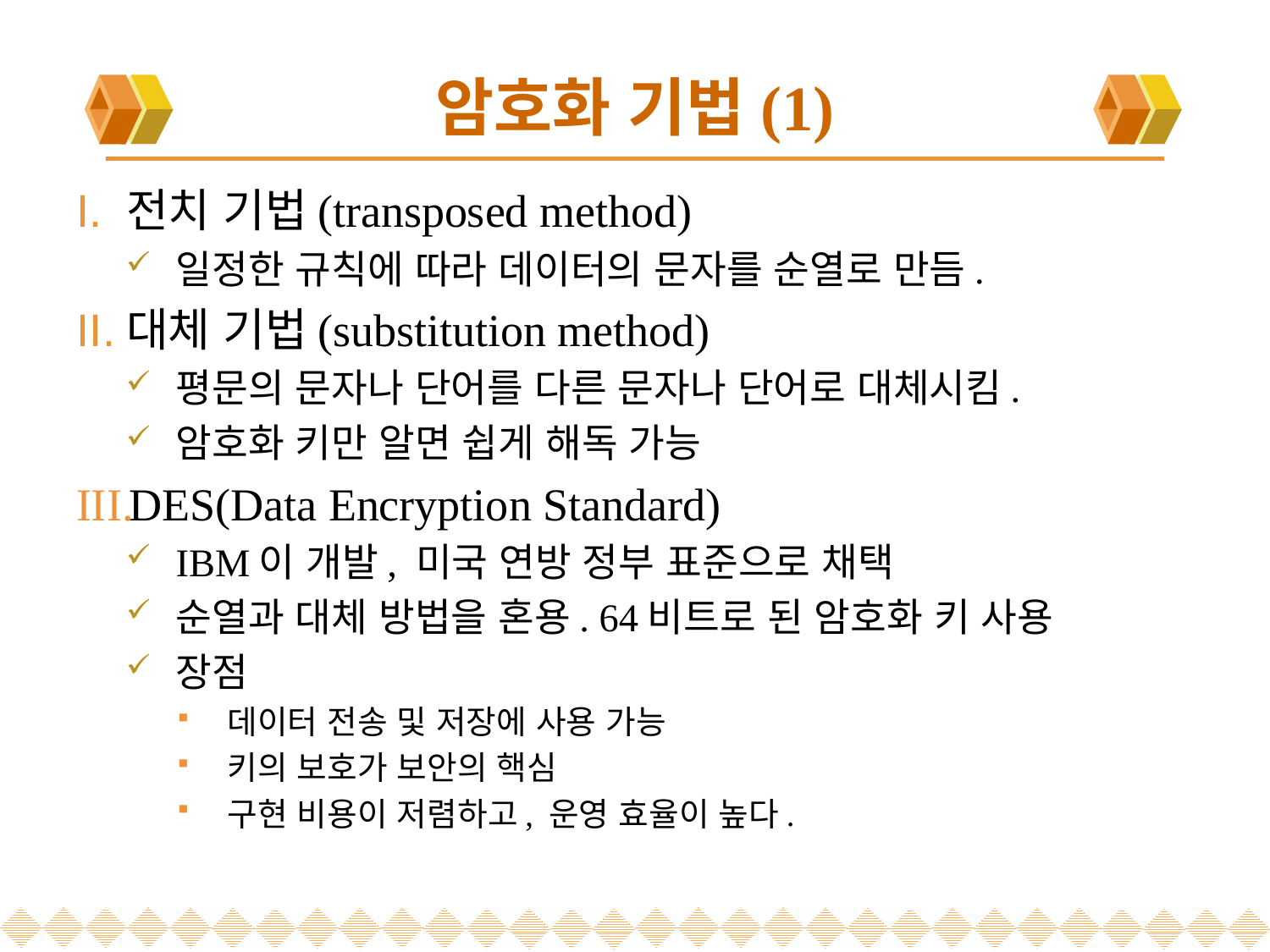

# 암호화 기법(1)
전치 기법(transposed method)
일정한 규칙에 따라 데이터의 문자를 순열로 만듬.
대체 기법(substitution method)
평문의 문자나 단어를 다른 문자나 단어로 대체시킴.
암호화 키만 알면 쉽게 해독 가능
DES(Data Encryption Standard)
IBM이 개발, 미국 연방 정부 표준으로 채택
순열과 대체 방법을 혼용. 64비트로 된 암호화 키 사용
장점
데이터 전송 및 저장에 사용 가능
키의 보호가 보안의 핵심
구현 비용이 저렴하고, 운영 효율이 높다.